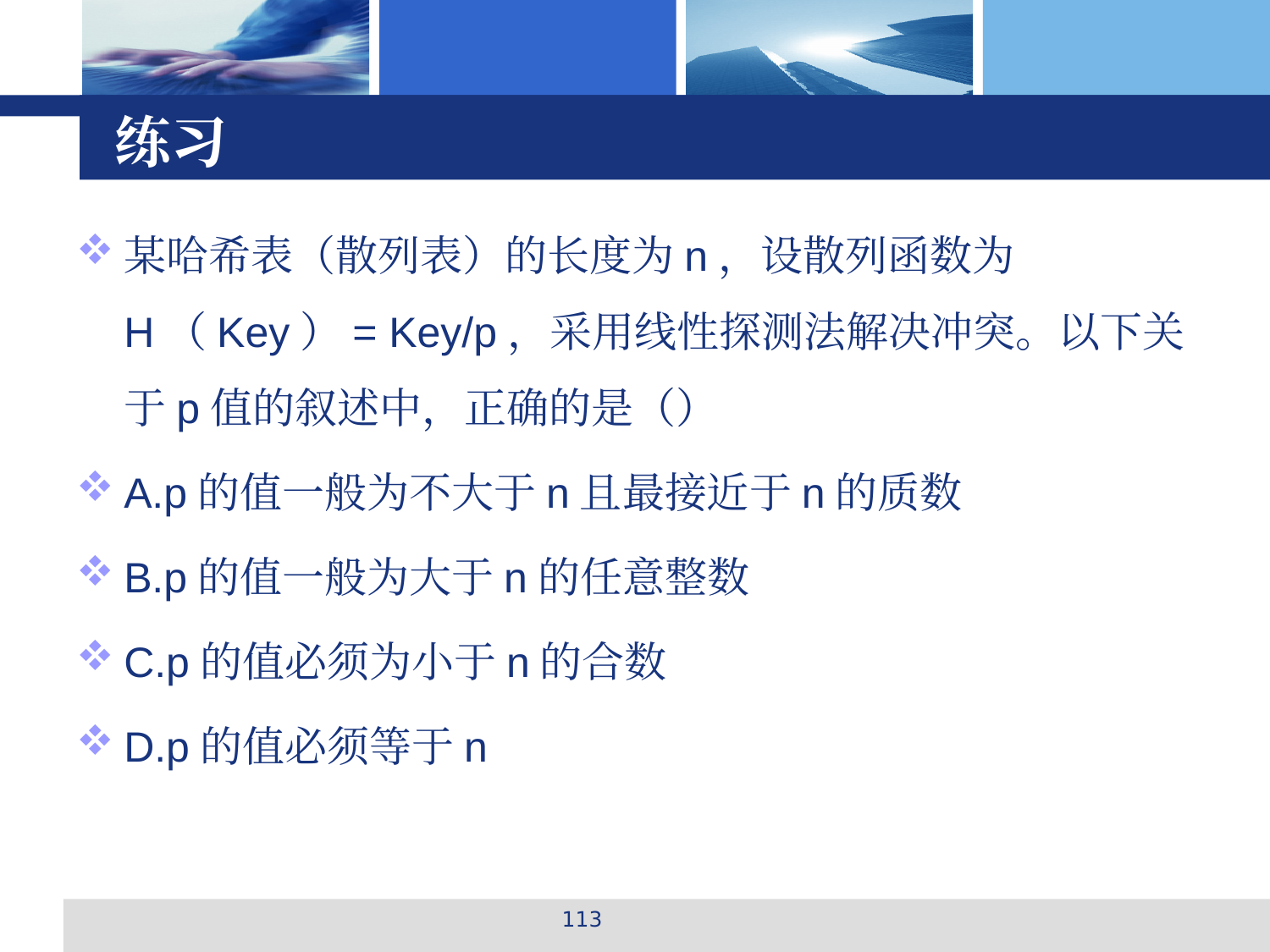

# 练习
某哈希表（散列表）的长度为n，设散列函数为H（Key）= Key/p，采用线性探测法解决冲突。以下关于p值的叙述中，正确的是（）
A.p的值一般为不大于n且最接近于n的质数
B.p的值一般为大于n的任意整数
C.p的值必须为小于n的合数
D.p的值必须等于n
113